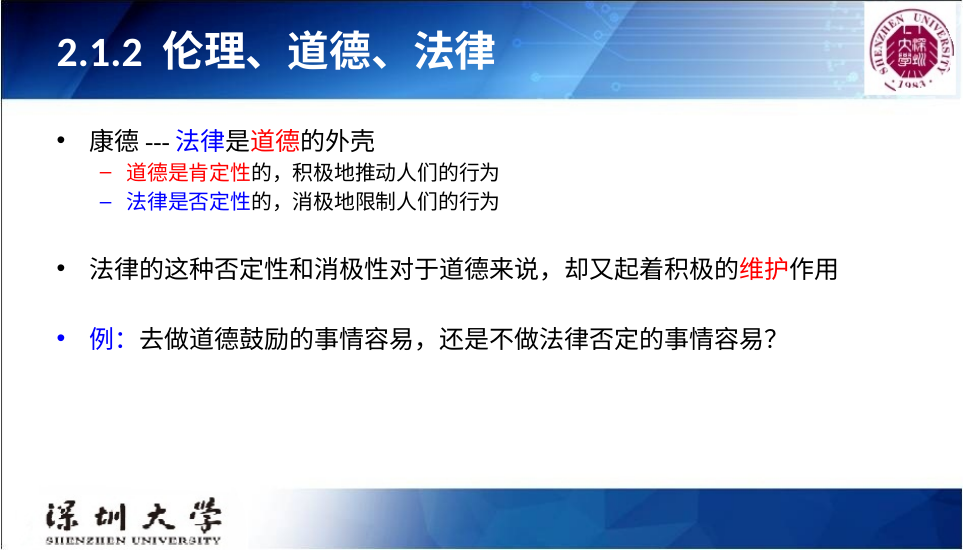

# 2.1.2 伦理、道德、法律
康德---法律是道德的外壳
道德是肯定性的，积极地推动人们的行为
法律是否定性的，消极地限制人们的行为

法律的这种否定性和消极性对于道德来说，却又起着积极的维护作用

例：去做道德鼓励的事情容易，还是不做法律否定的事情容易？

9